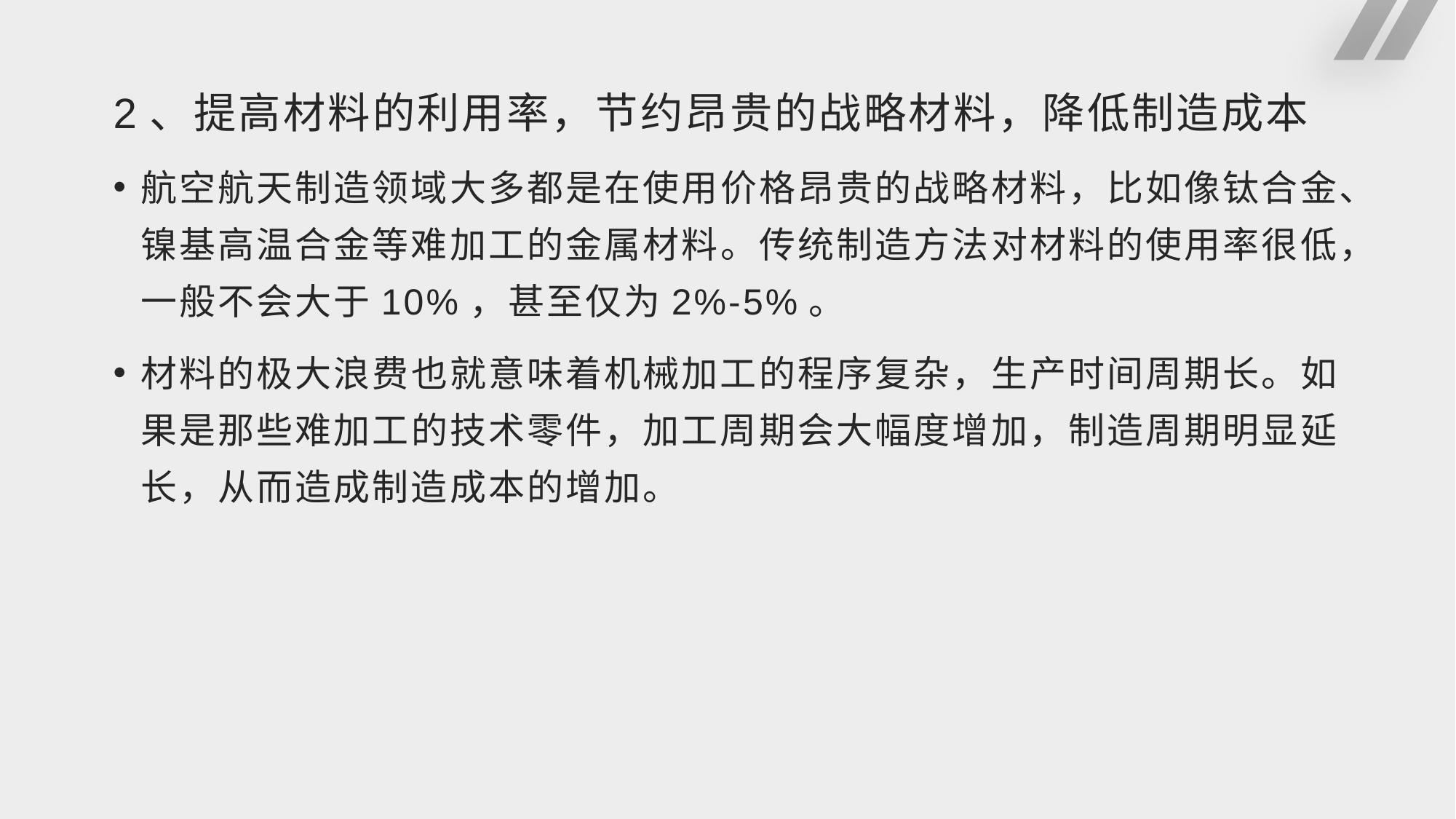

2、提高材料的利用率，节约昂贵的战略材料，降低制造成本
航空航天制造领域大多都是在使用价格昂贵的战略材料，比如像钛合金、镍基高温合金等难加工的金属材料。传统制造方法对材料的使用率很低，一般不会大于10%，甚至仅为2%-5%。
材料的极大浪费也就意味着机械加工的程序复杂，生产时间周期长。如果是那些难加工的技术零件，加工周期会大幅度增加，制造周期明显延长，从而造成制造成本的增加。